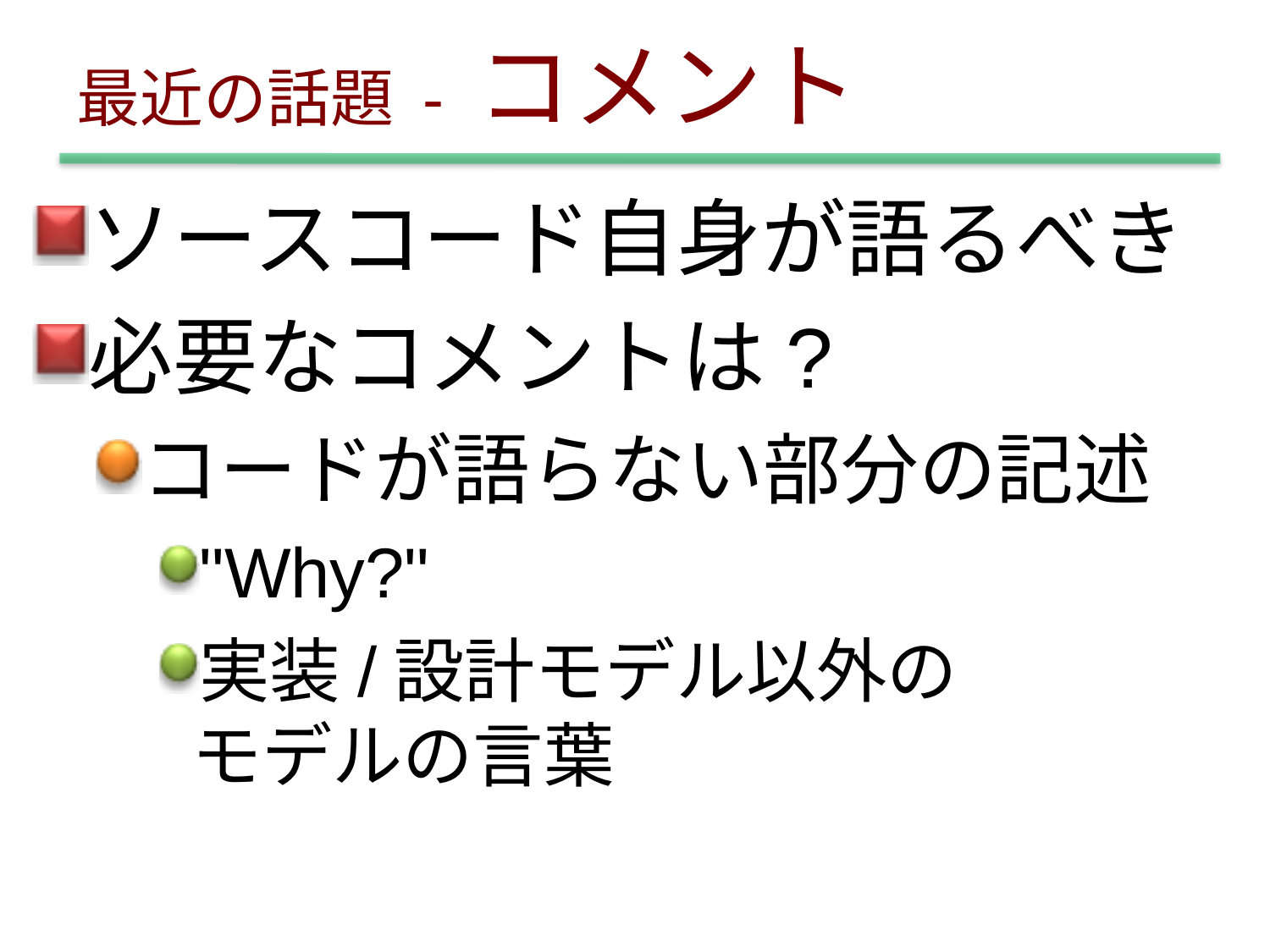

# 最近の話題 - コメント
ソースコード自身が語るべき
必要なコメントは?
コードが語らない部分の記述
"Why?"
実装/設計モデル以外の
モデルの言葉